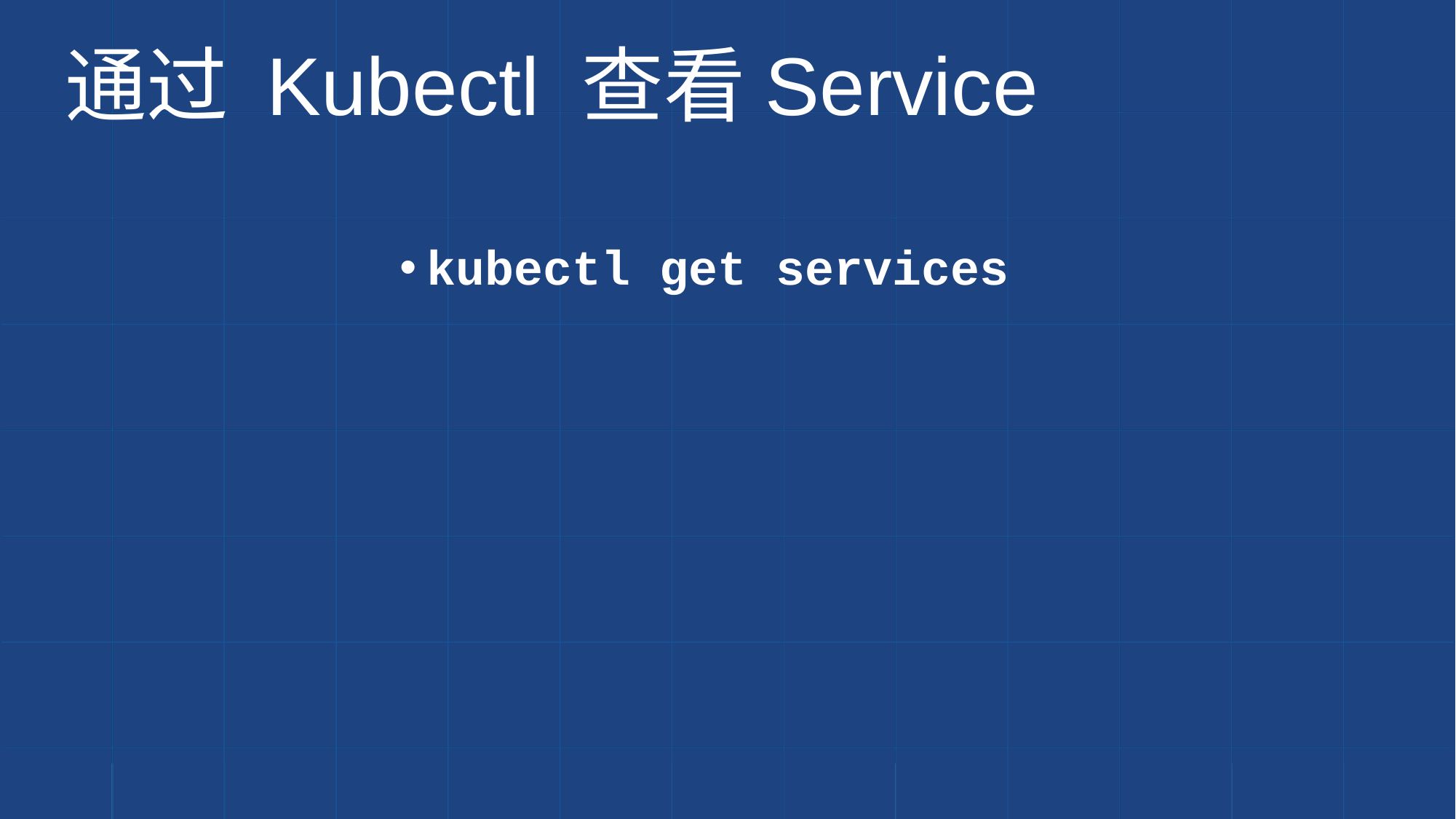

# 通过 Kubectl 查看Service
kubectl get services